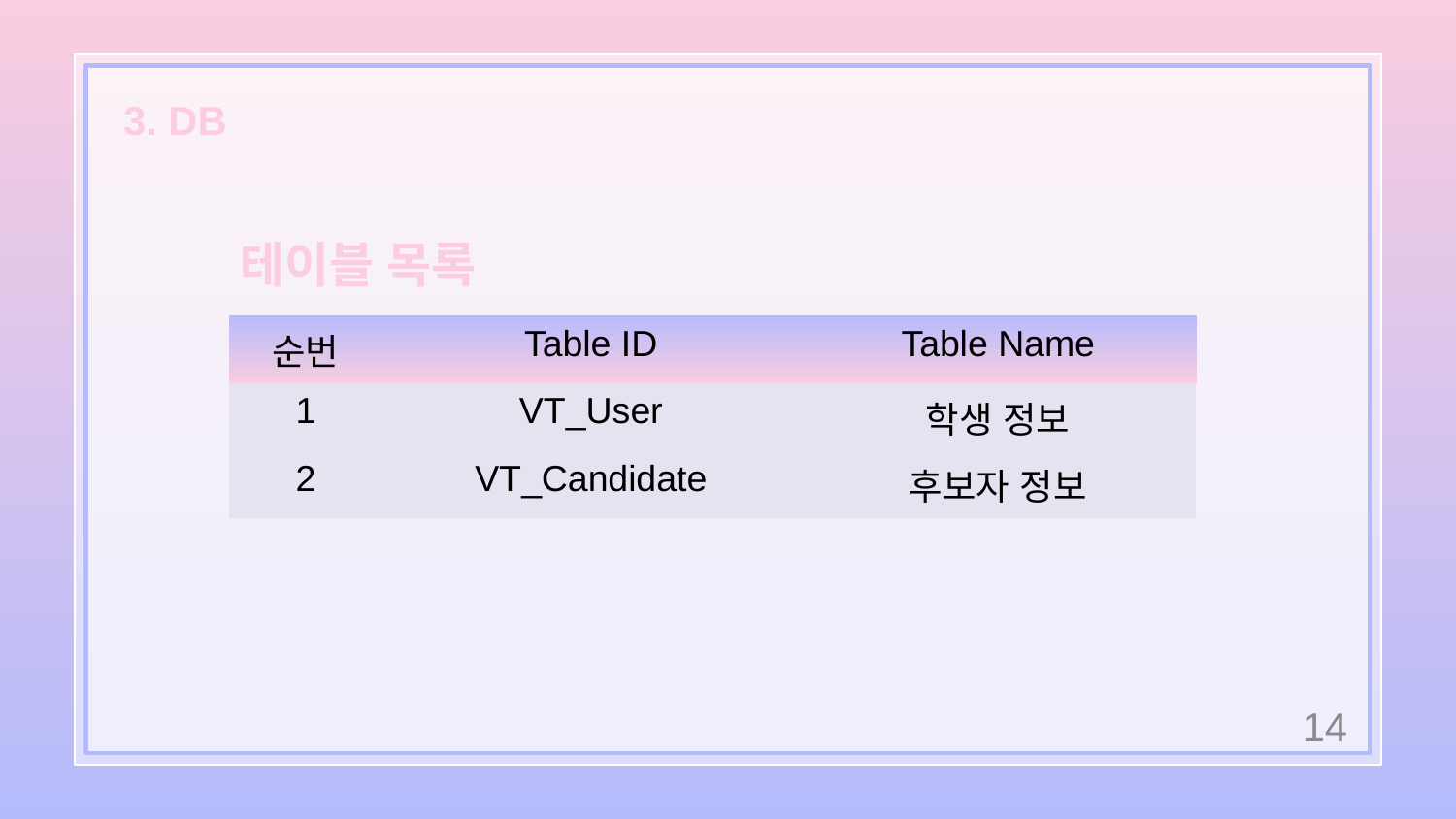

3. DB
테이블 목록
| 순번 | Table ID | Table Name |
| --- | --- | --- |
| 1 | VT\_User | 학생 정보 |
| 2 | VT\_Candidate | 후보자 정보 |
14